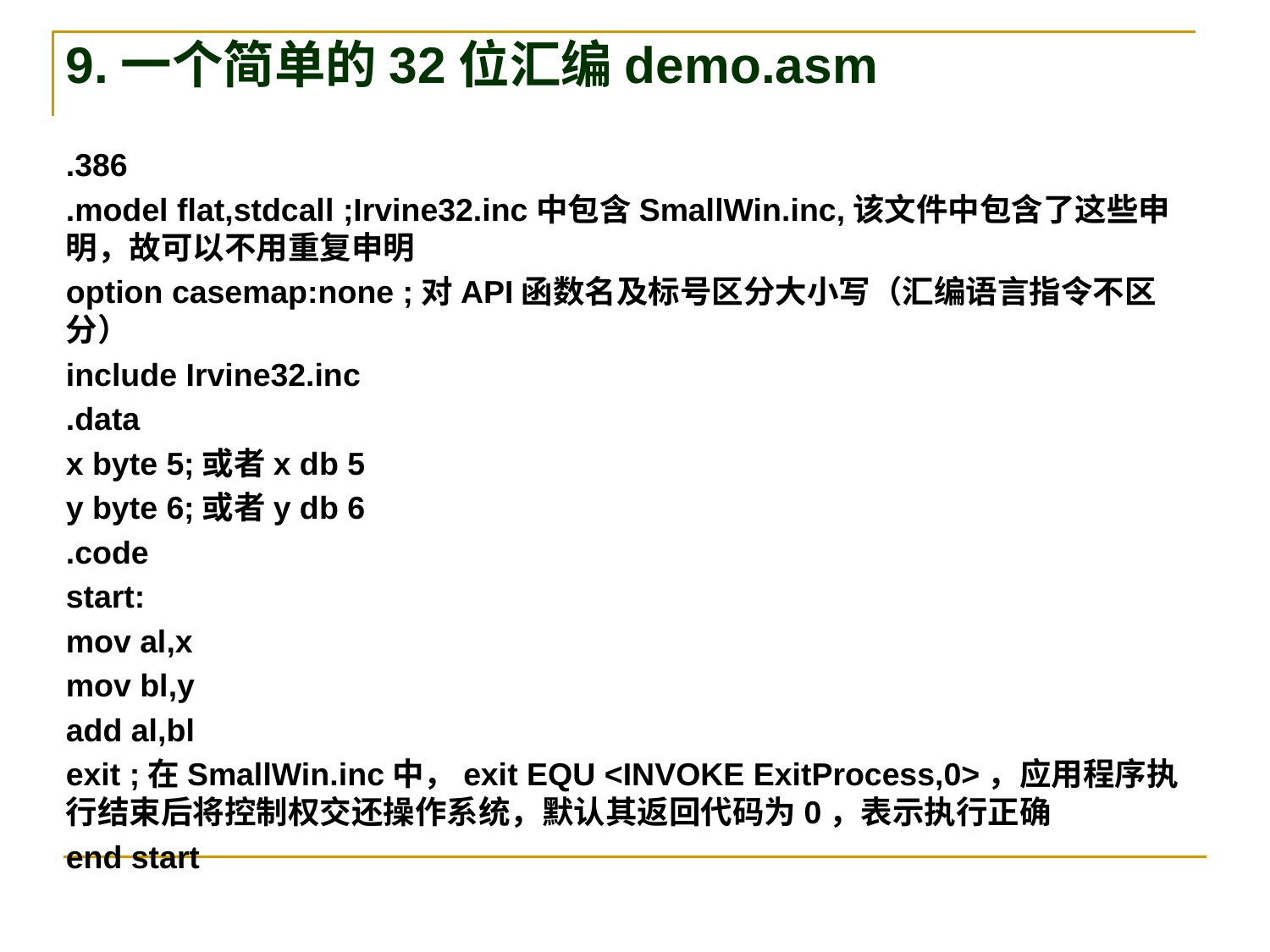

9.一个简单的32位汇编demo.asm

.386
.model flat,stdcall ;Irvine32.inc中包含SmallWin.inc,该文件中包含了这些申明，故可以不用重复申明
option casemap:none ;对API函数名及标号区分大小写（汇编语言指令不区分）
include Irvine32.inc
.data
x byte 5;或者x db 5
y byte 6;或者y db 6
.code
start:
mov al,x
mov bl,y
add al,bl
exit ;在SmallWin.inc中，exit EQU <INVOKE ExitProcess,0>，应用程序执行结束后将控制权交还操作系统，默认其返回代码为0，表示执行正确
end start